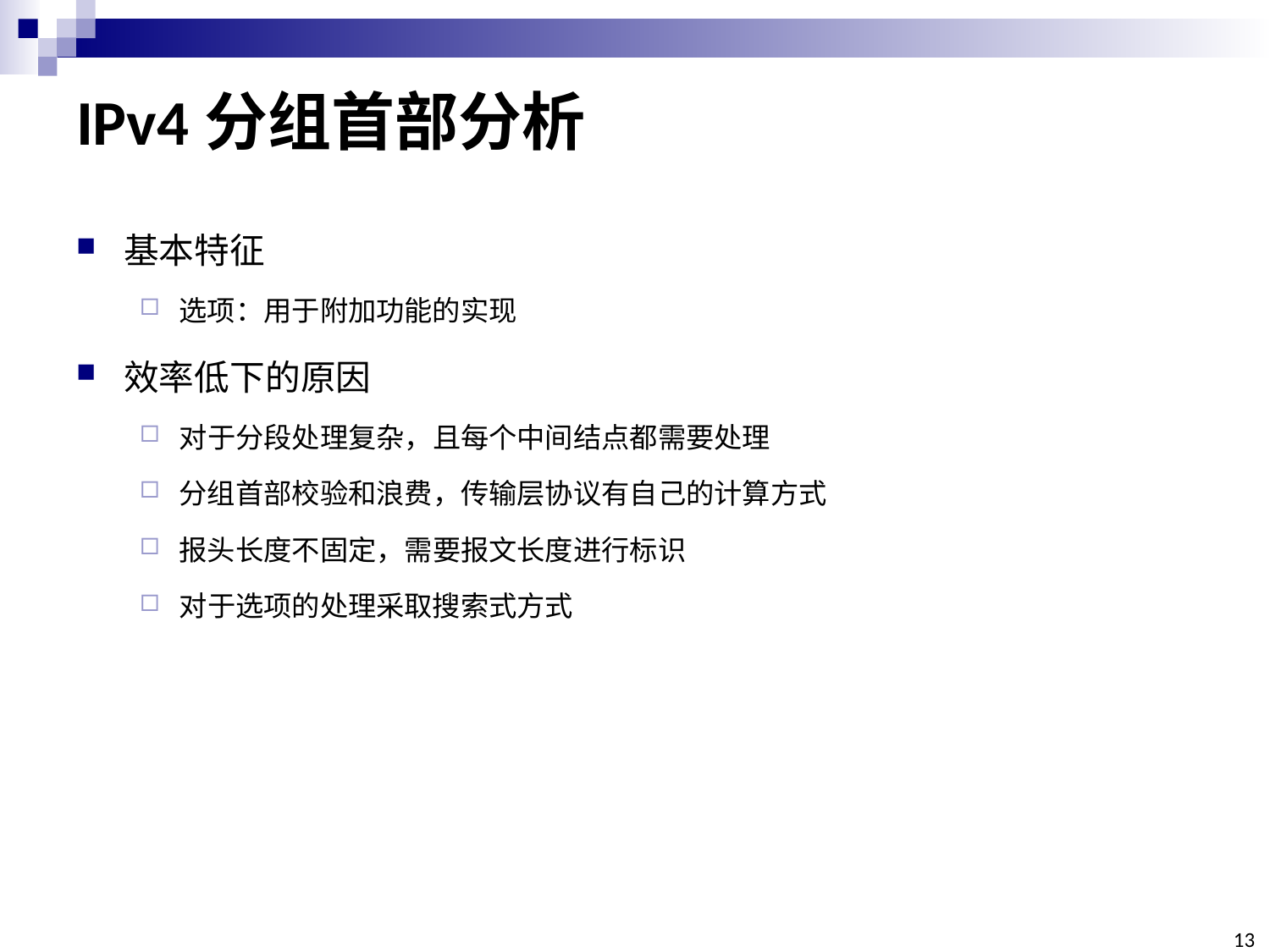

# IPv4分组首部分析
基本特征
选项：用于附加功能的实现
效率低下的原因
对于分段处理复杂，且每个中间结点都需要处理
分组首部校验和浪费，传输层协议有自己的计算方式
报头长度不固定，需要报文长度进行标识
对于选项的处理采取搜索式方式
13